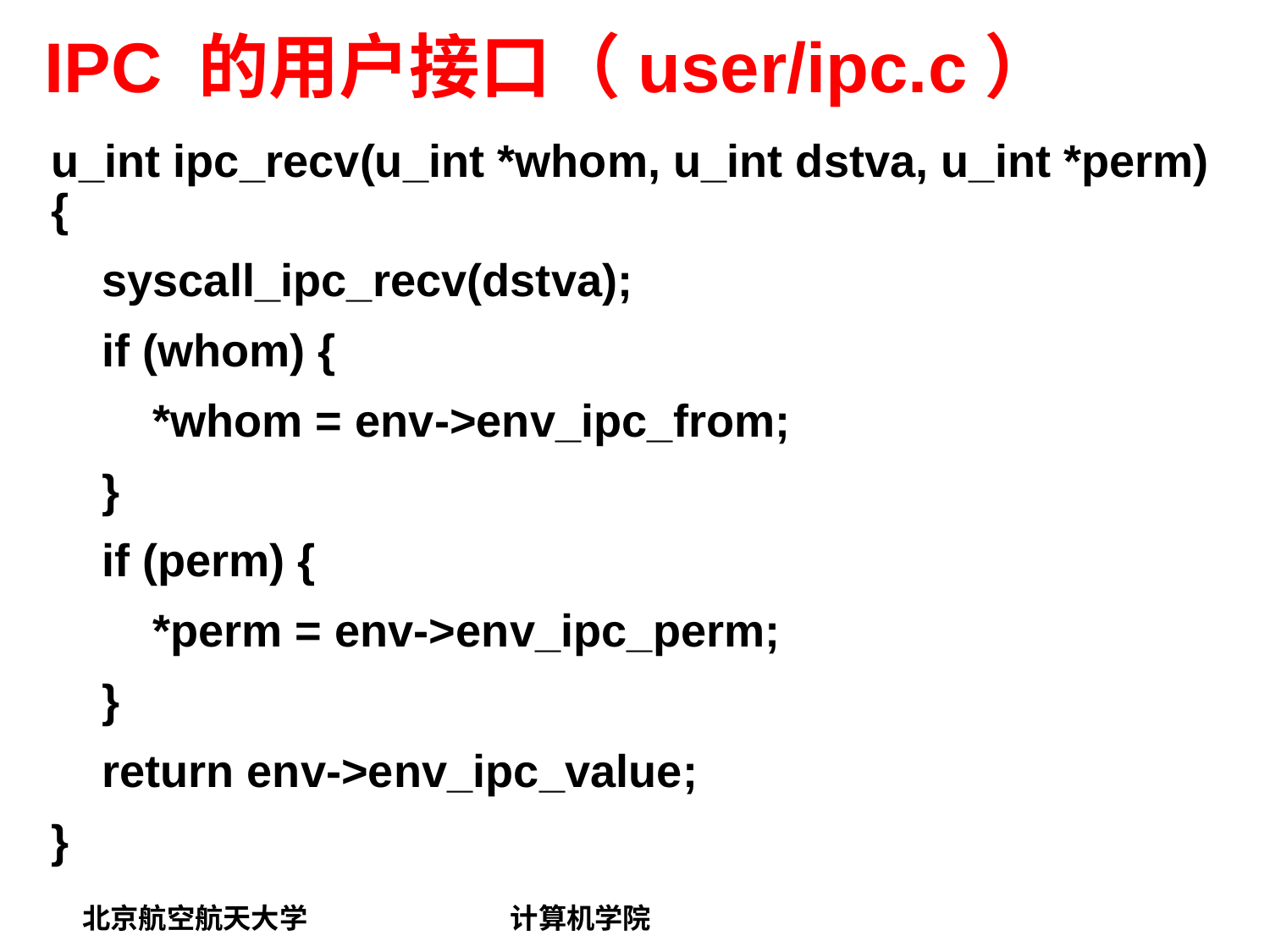

# IPC 的用户接口（user/ipc.c）
u_int ipc_recv(u_int *whom, u_int dstva, u_int *perm) {
    syscall_ipc_recv(dstva);
    if (whom) {
        *whom = env->env_ipc_from;
    }
    if (perm) {
        *perm = env->env_ipc_perm;
    }
    return env->env_ipc_value;
}